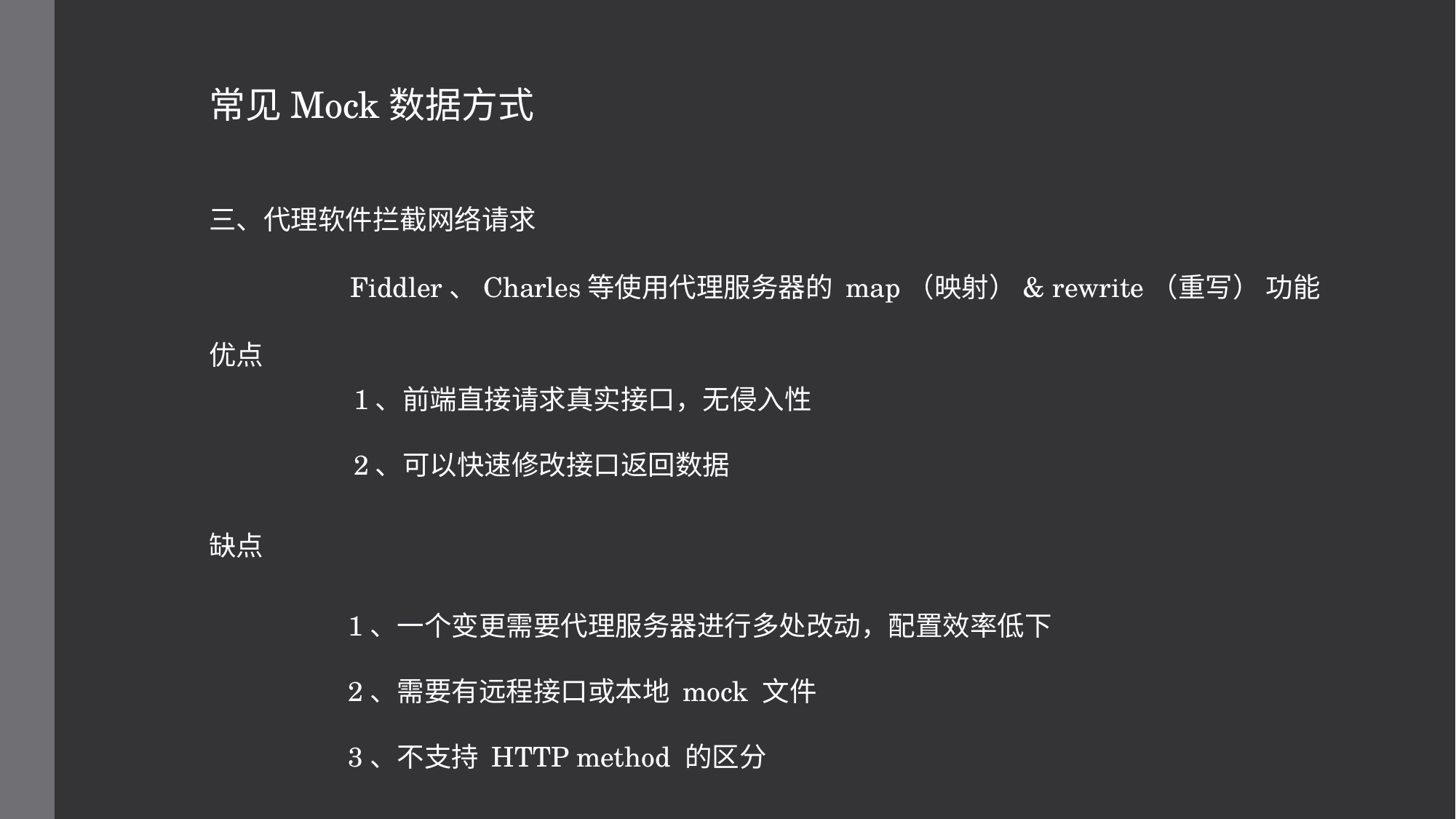

常见Mock数据方式
三、代理软件拦截网络请求
Fiddler、Charles等使用代理服务器的 map（映射）& rewrite（重写） 功能
优点
1、前端直接请求真实接口，无侵入性

2、可以快速修改接口返回数据
缺点
1、一个变更需要代理服务器进行多处改动，配置效率低下

2、需要有远程接口或本地 mock 文件

3、不支持 HTTP method 的区分